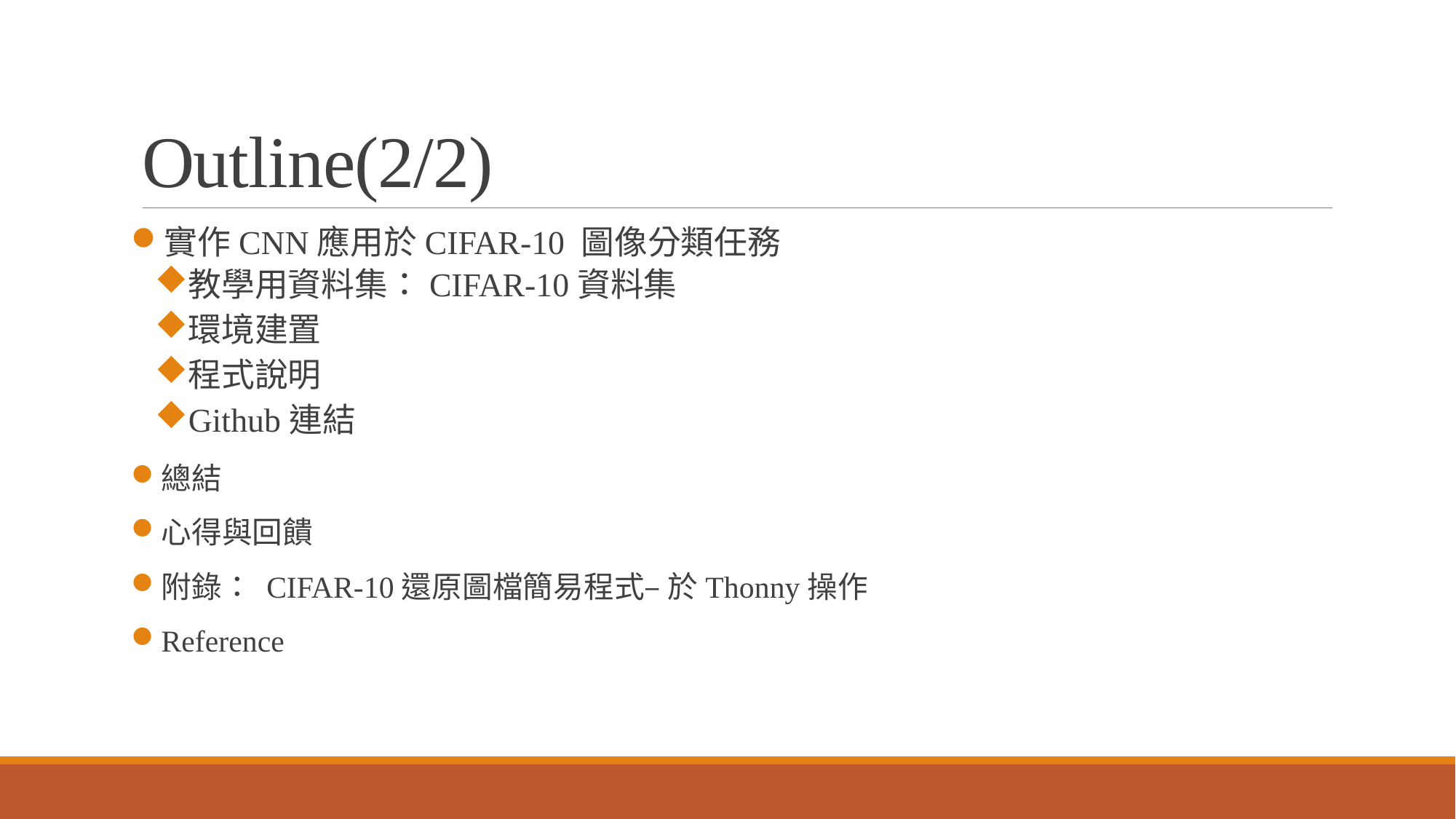

# Outline(2/2)
實作CNN應用於CIFAR-10 圖像分類任務
教學用資料集：CIFAR-10資料集
環境建置
程式說明
Github連結
總結
心得與回饋
附錄： CIFAR-10還原圖檔簡易程式– 於Thonny操作
Reference